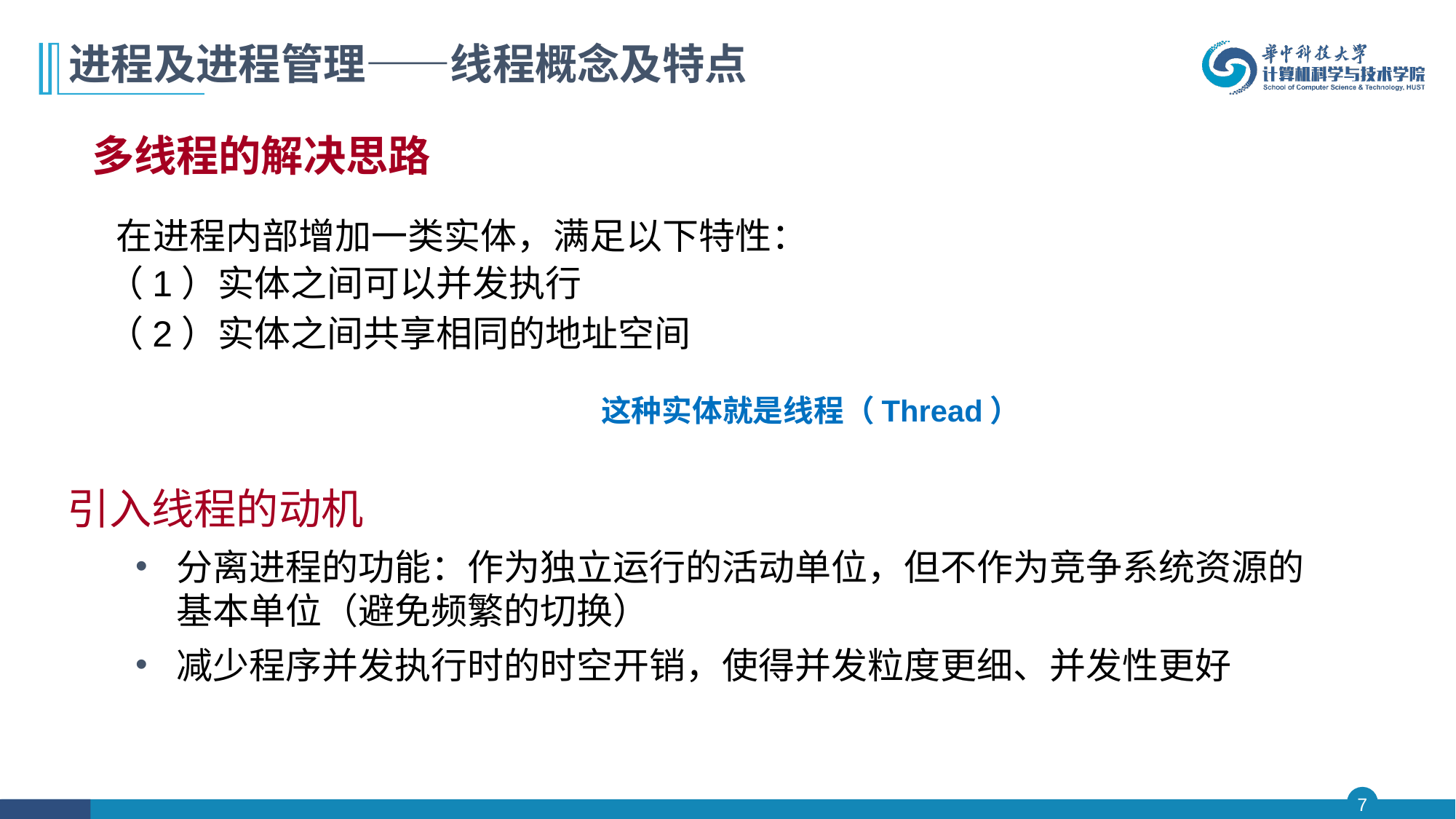

# 进程及进程管理——线程概念及特点
多线程的解决思路
在进程内部增加一类实体，满足以下特性：
（1）实体之间可以并发执行
（2）实体之间共享相同的地址空间
这种实体就是线程（Thread）
引入线程的动机
分离进程的功能：作为独立运行的活动单位，但不作为竞争系统资源的基本单位（避免频繁的切换）
减少程序并发执行时的时空开销，使得并发粒度更细、并发性更好